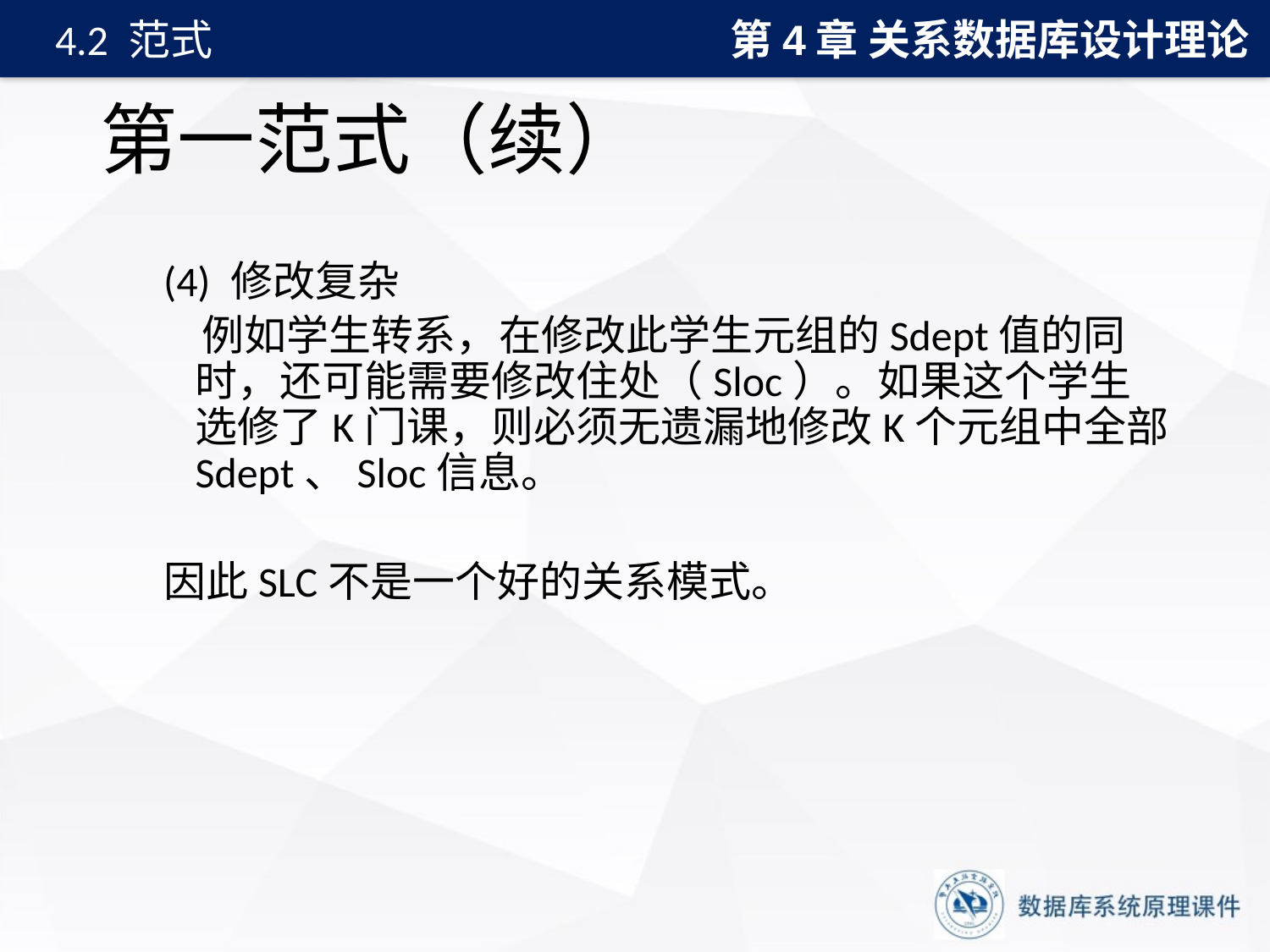

第4章 关系数据库设计理论
4.2 范式
# 第一范式（续）
(4) 修改复杂
   例如学生转系，在修改此学生元组的Sdept值的同时，还可能需要修改住处（Sloc）。如果这个学生选修了K门课，则必须无遗漏地修改K个元组中全部Sdept、Sloc信息。

因此SLC不是一个好的关系模式。